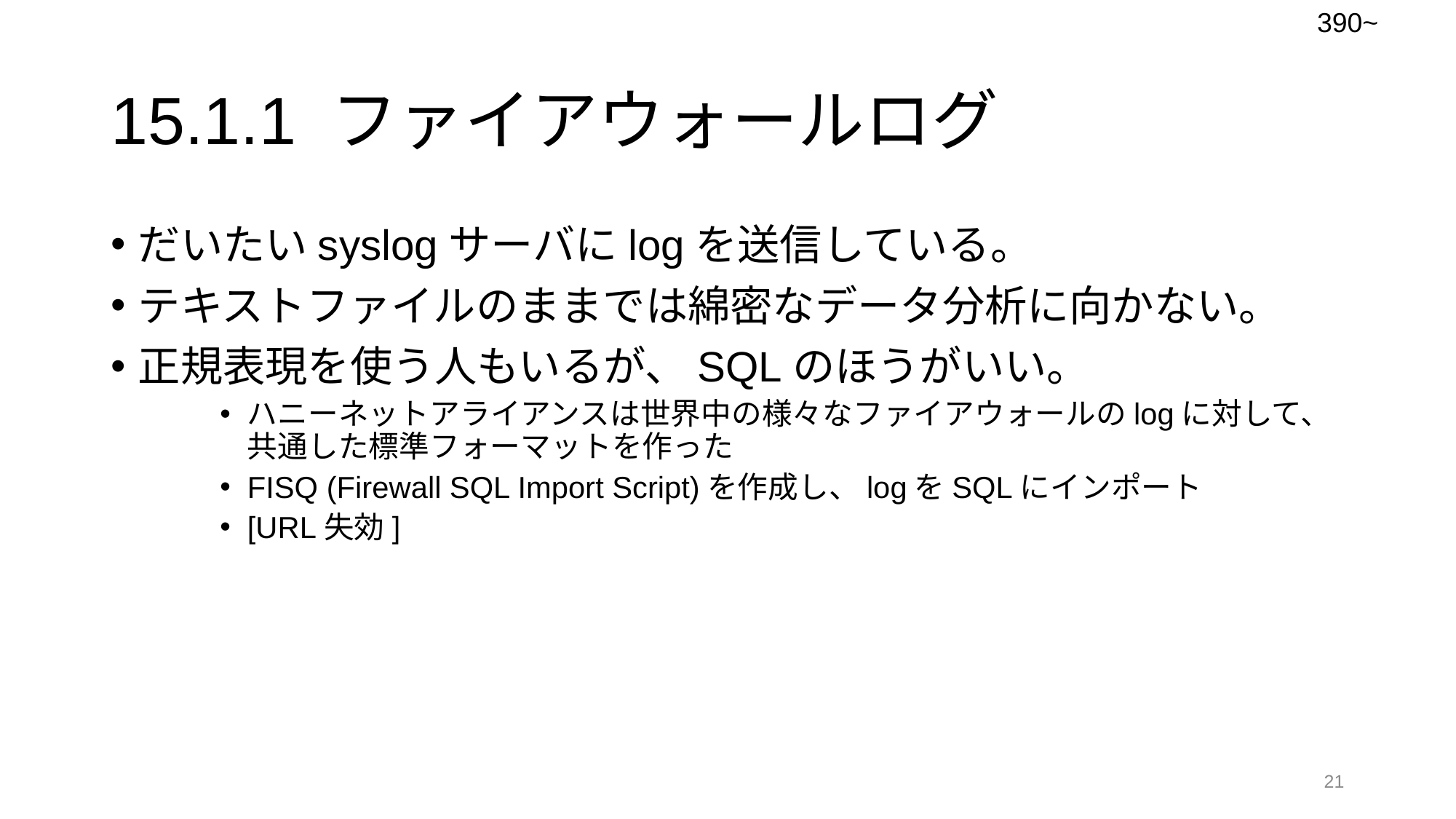

390~
# 15.1.1 ファイアウォールログ
だいたいsyslogサーバにlogを送信している。
テキストファイルのままでは綿密なデータ分析に向かない。
正規表現を使う人もいるが、SQLのほうがいい。
ハニーネットアライアンスは世界中の様々なファイアウォールのlogに対して、共通した標準フォーマットを作った
FISQ (Firewall SQL Import Script)を作成し、logをSQLにインポート
[URL失効]

21